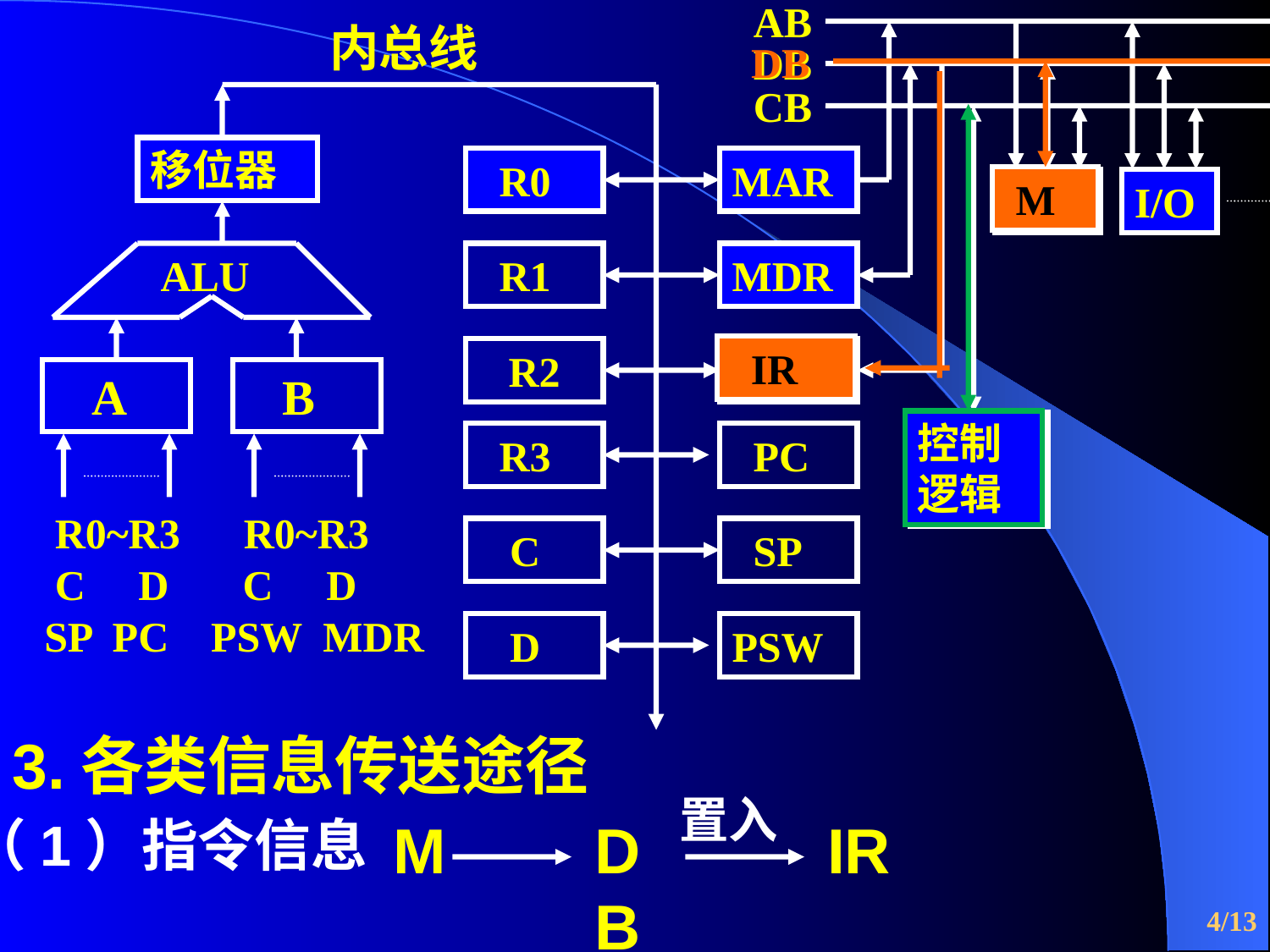

AB
内总线

DB
DB

CB

控制逻辑

控制逻辑

移位器
  R0
MAR
 M
 M
I/O

ALU

  R1
MDR

  IR
R2
  IR
   A
   B

  R3
  PC

    R0~R3      R0~R3
    C     D       C     D
   SP  PC    PSW  MDR
   C
  SP

   D
PSW

3.各类信息传送途径
置入
（1）指令信息
M
DB
IR

4/13